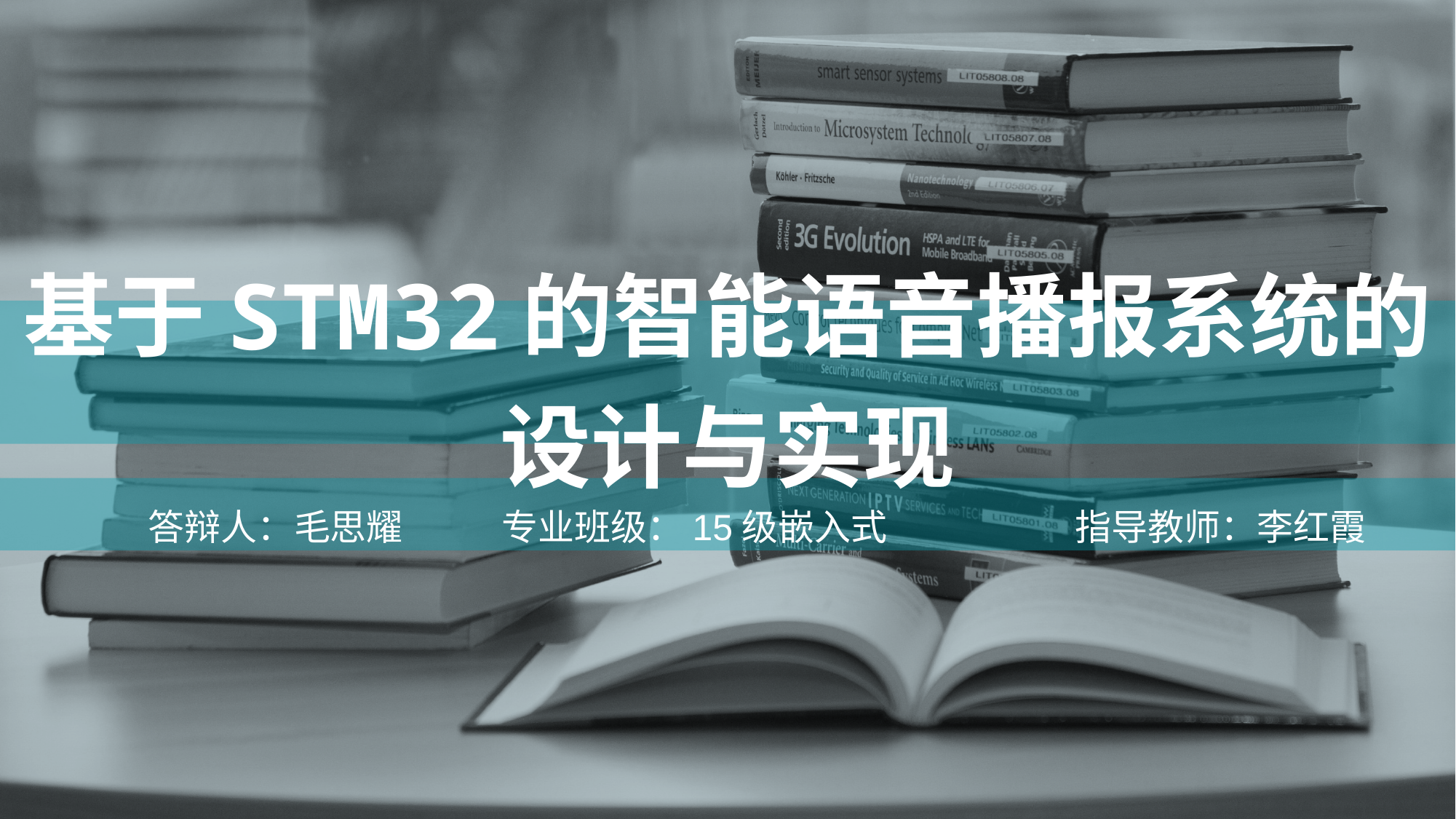

基于STM32的智能语音播报系统的设计与实现
指导教师：李红霞
专业班级：15级嵌入式
答辩人：毛思耀